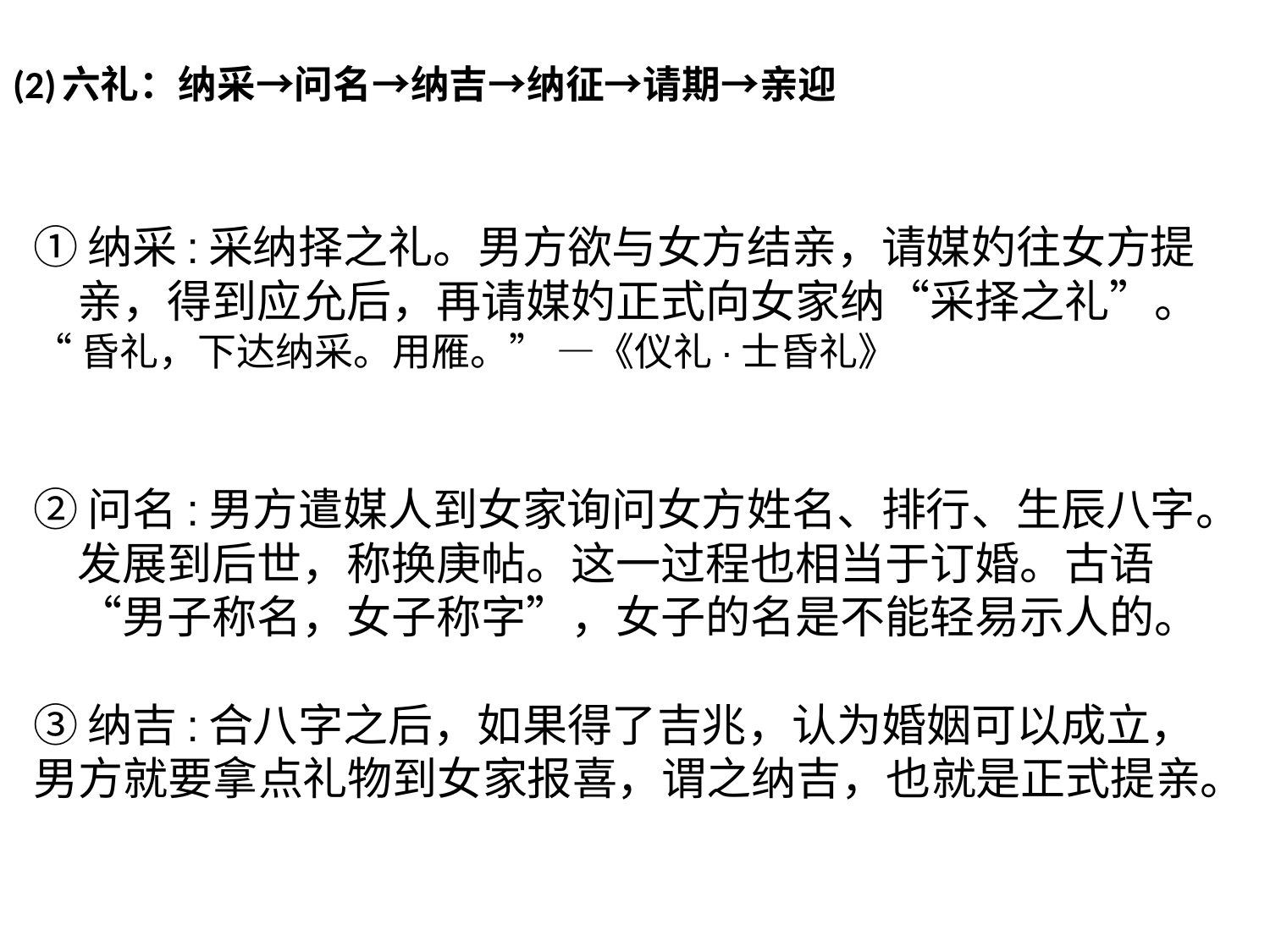

# (2)六礼：纳采→问名→纳吉→纳征→请期→亲迎

①纳采:采纳择之礼。男方欲与女方结亲，请媒妁往女方提亲，得到应允后，再请媒妁正式向女家纳“采择之礼”。
“昏礼，下达纳采。用雁。” —《仪礼·士昏礼》

②问名:男方遣媒人到女家询问女方姓名、排行、生辰八字。发展到后世，称换庚帖。这一过程也相当于订婚。古语“男子称名，女子称字”，女子的名是不能轻易示人的。

③纳吉:合八字之后，如果得了吉兆，认为婚姻可以成立，男方就要拿点礼物到女家报喜，谓之纳吉，也就是正式提亲。